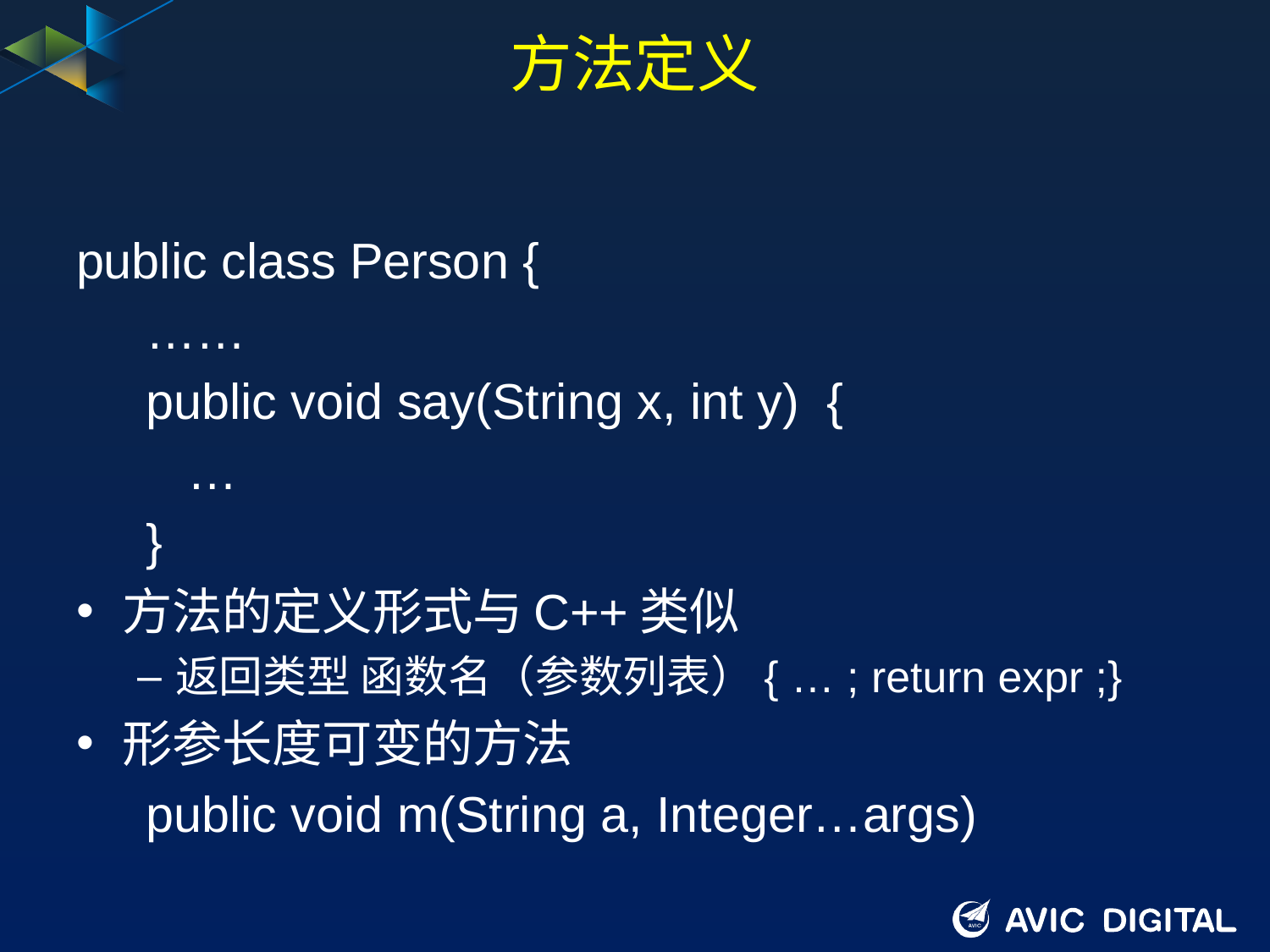

# 方法定义
public class Person {
     ……
     public void say(String x, int y)  {
        …
     }
方法的定义形式与C++类似
返回类型 函数名（参数列表）{ … ; return expr ;}
形参长度可变的方法
     public void m(String a, Integer…args)